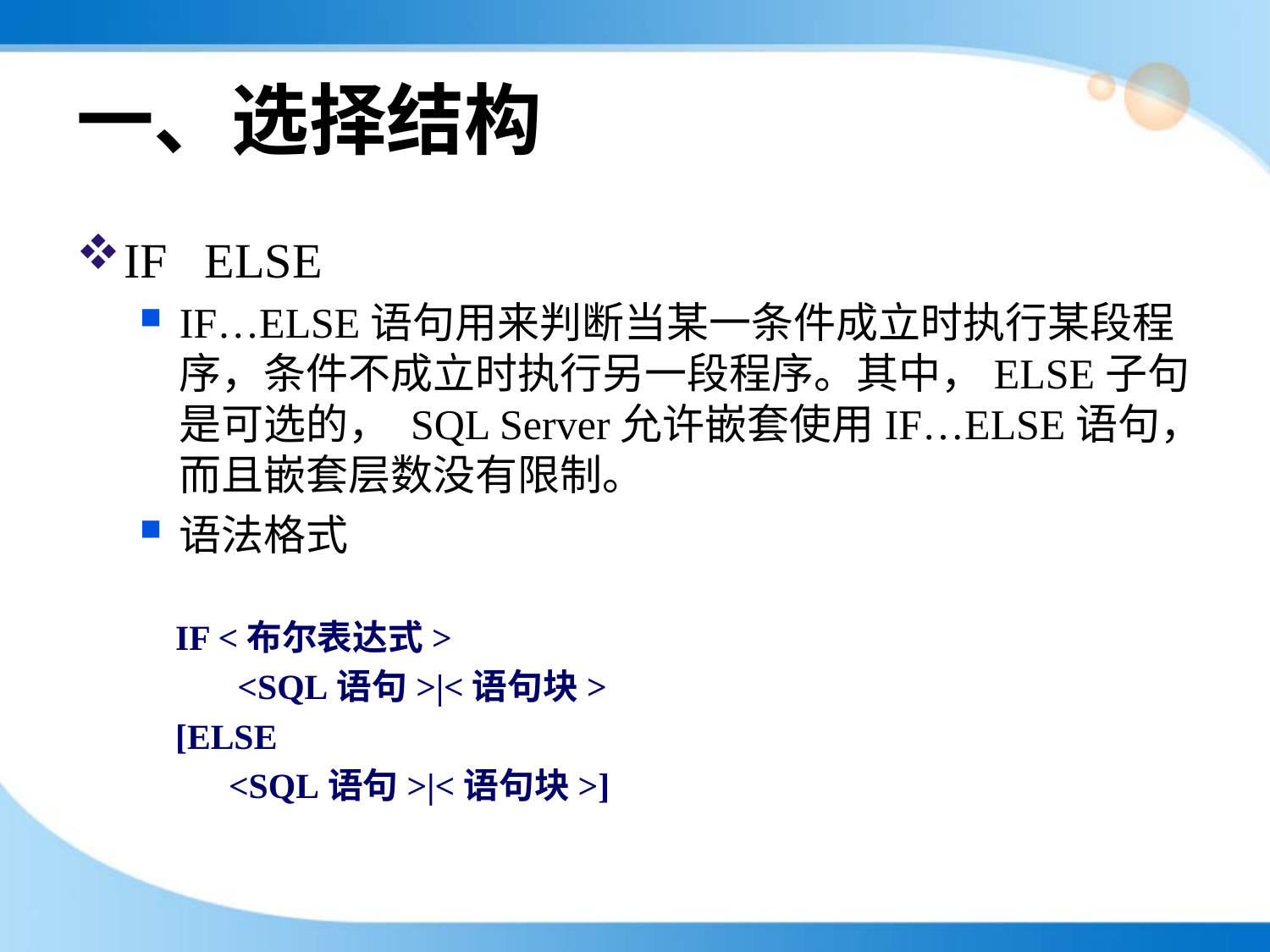

# 一、选择结构
IF   ELSE
IF…ELSE语句用来判断当某一条件成立时执行某段程序，条件不成立时执行另一段程序。其中，ELSE子句是可选的， SQL Server允许嵌套使用IF…ELSE语句，而且嵌套层数没有限制。
语法格式

    IF <布尔表达式>
           <SQL语句>|<语句块>
    [ELSE
          <SQL语句>|<语句块>]